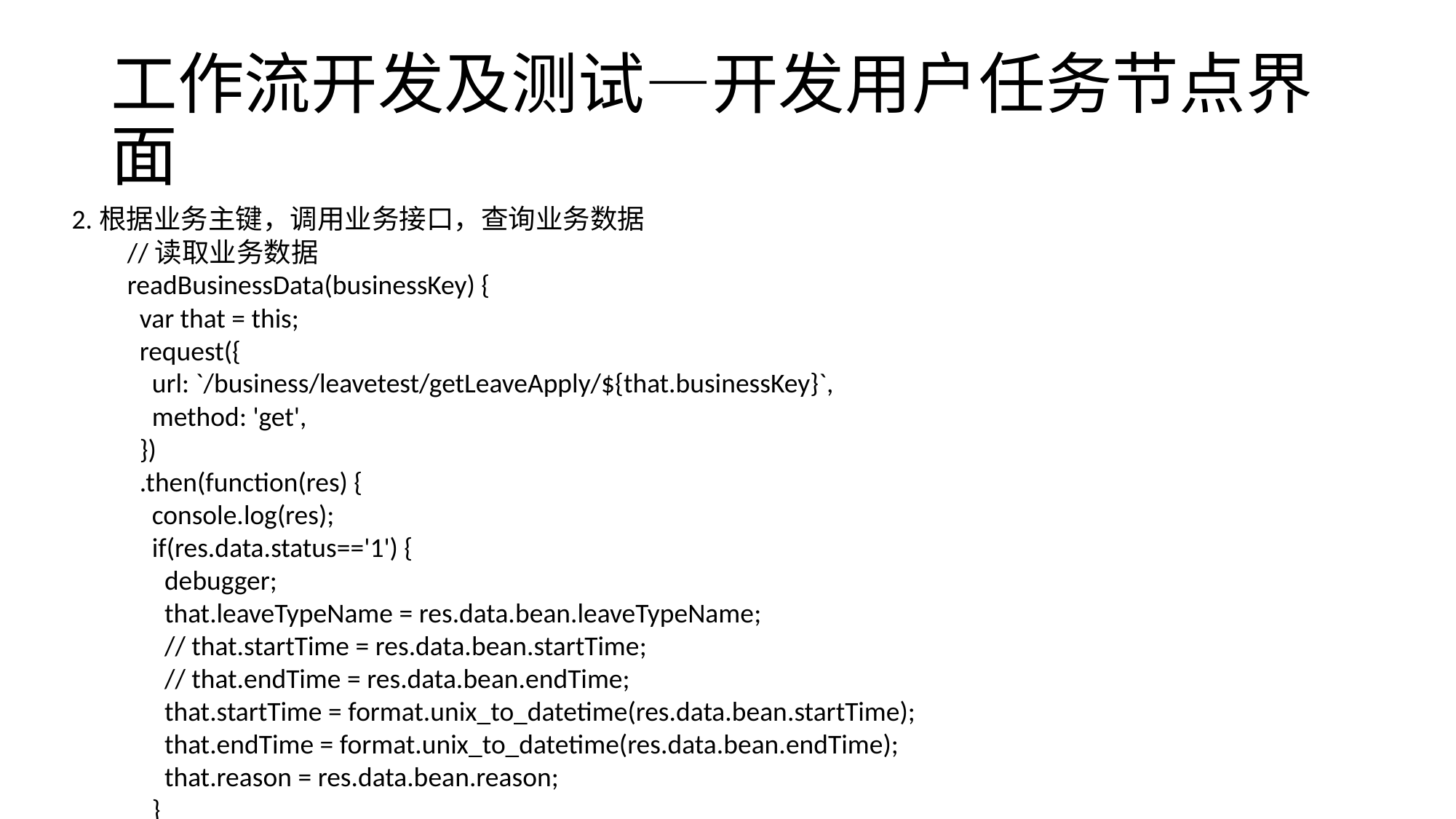

# 工作流开发及测试—开发用户任务节点界面
2.根据业务主键，调用业务接口，查询业务数据
         //读取业务数据
         readBusinessData(businessKey) {
           var that = this;
           request({
             url: `/business/leavetest/getLeaveApply/${that.businessKey}`,
             method: 'get',
           })
           .then(function(res) {
             console.log(res);
             if(res.data.status=='1') {
               debugger;
               that.leaveTypeName = res.data.bean.leaveTypeName;
               // that.startTime = res.data.bean.startTime;
               // that.endTime = res.data.bean.endTime;
               that.startTime = format.unix_to_datetime(res.data.bean.startTime);
               that.endTime = format.unix_to_datetime(res.data.bean.endTime);
               that.reason = res.data.bean.reason;
             }